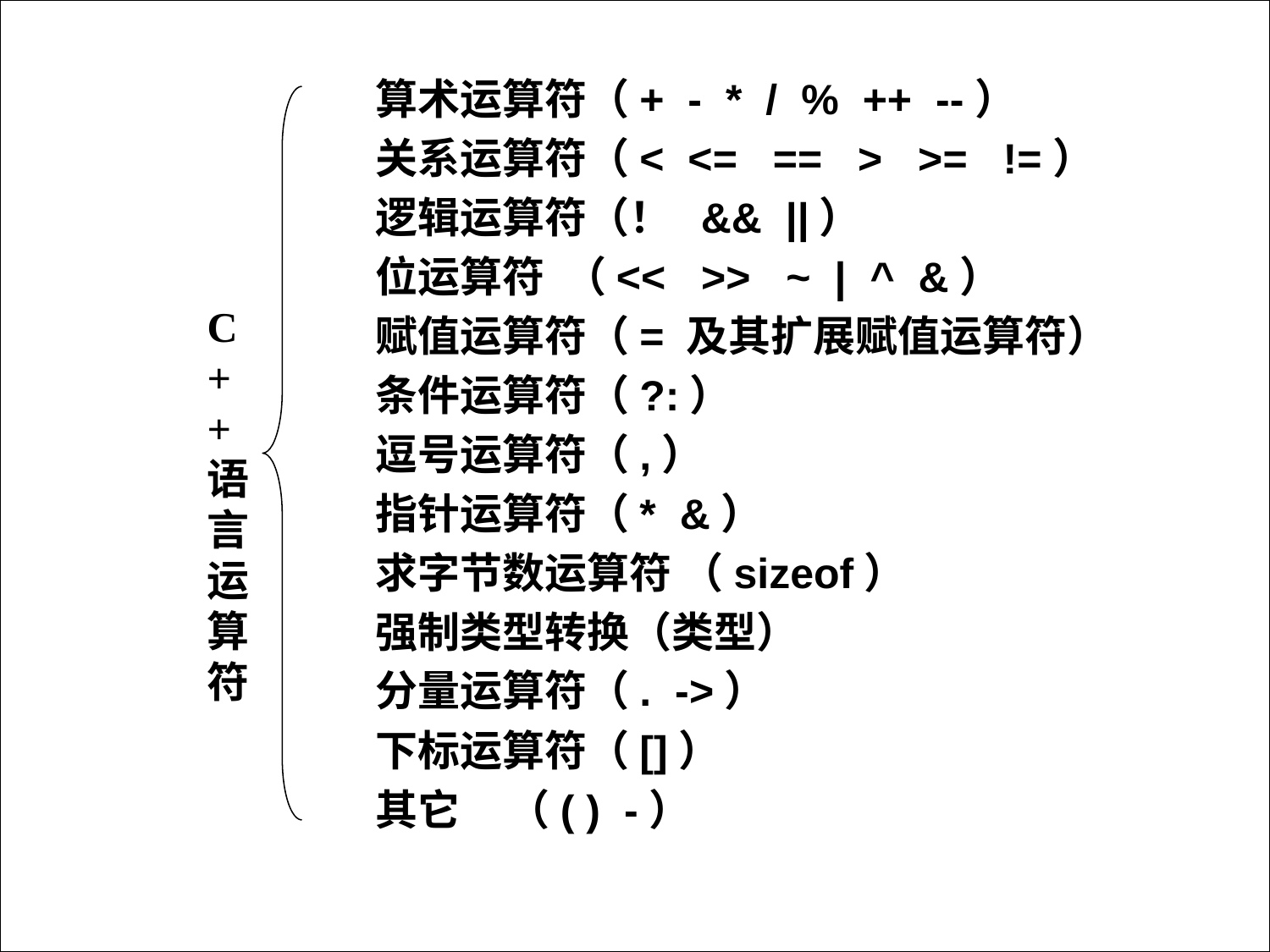

算术运算符（+  -  *  /  %  ++  --）
关系运算符（<  <=   ==   >   >=   !=）
逻辑运算符（！  &&  ||）
位运算符  （<<   >>   ~  |  ^  &）
赋值运算符（= 及其扩展赋值运算符）
条件运算符（?:）
逗号运算符（,）
指针运算符（*  &）
求字节数运算符 （sizeof）
强制类型转换（类型）
分量运算符（.  ->）
下标运算符（[]）
其它     （( )  -）

C
+
+语言
运
算
符
49
http://xinxi.xaufe.edu.cn